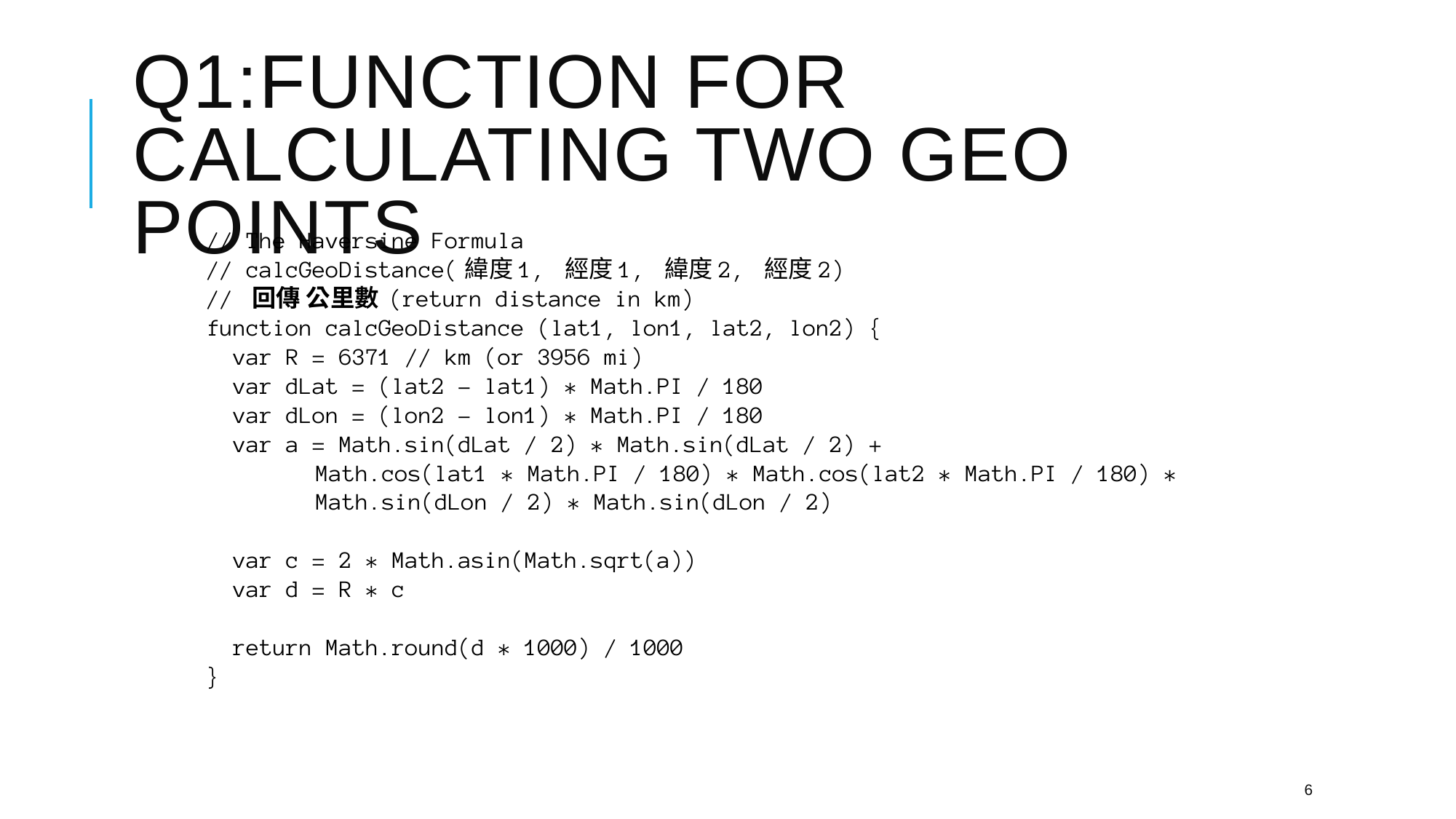

# Q1:FunCtion for Calculating Two Geo Points
// The Haversine Formula
// calcGeoDistance(緯度1, 經度1, 緯度2, 經度2)
// 回傳 公里數 (return distance in km)
function calcGeoDistance (lat1, lon1, lat2, lon2) {
  var R = 6371 // km (or 3956 mi)
  var dLat = (lat2 - lat1) * Math.PI / 180
  var dLon = (lon2 - lon1) * Math.PI / 180
  var a = Math.sin(dLat / 2) * Math.sin(dLat / 2) +
   	Math.cos(lat1 * Math.PI / 180) * Math.cos(lat2 * Math.PI / 180) *
  	Math.sin(dLon / 2) * Math.sin(dLon / 2)

  var c = 2 * Math.asin(Math.sqrt(a))
  var d = R * c

  return Math.round(d * 1000) / 1000
}
6